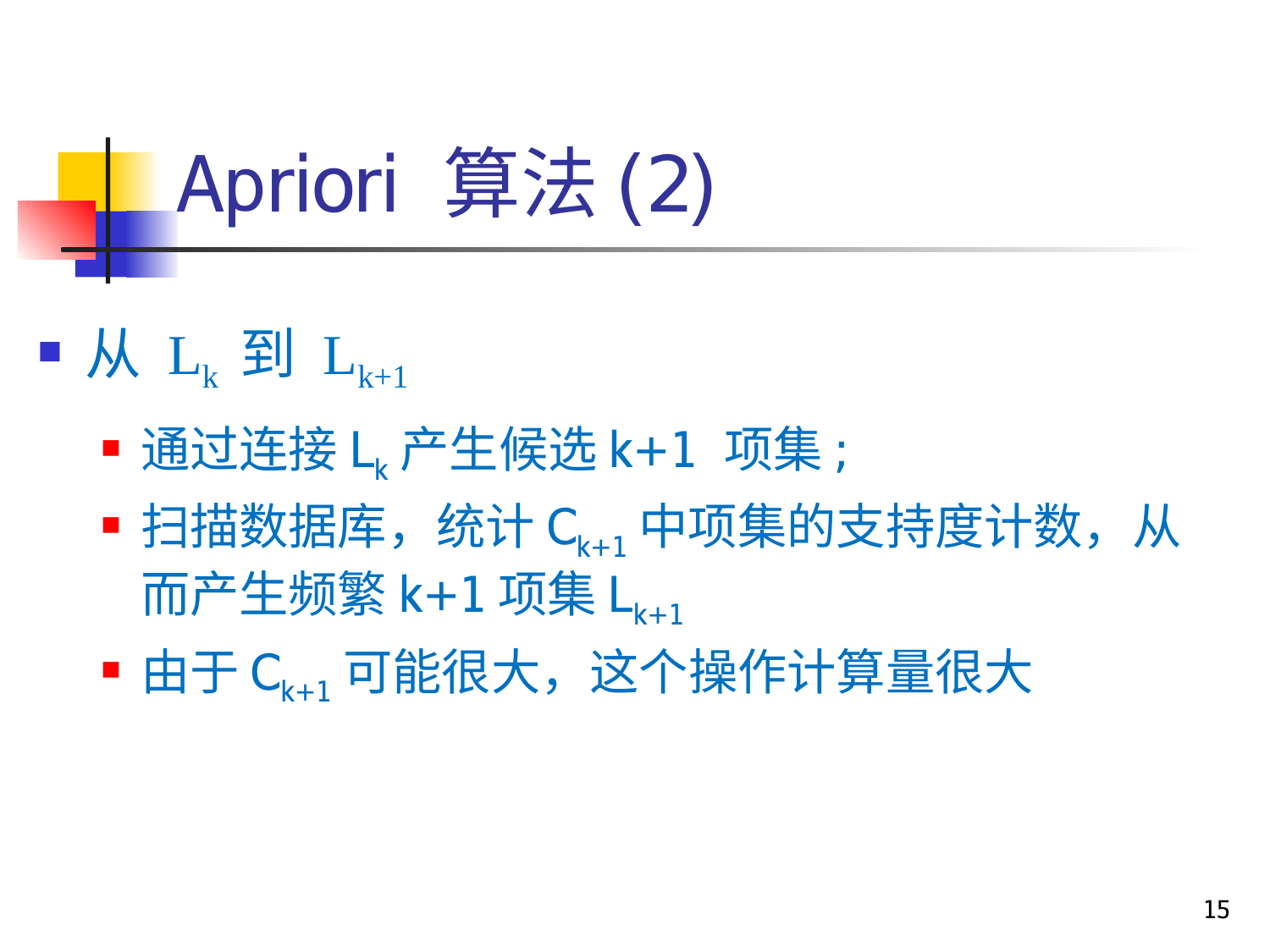

Apriori 算法(2)
从 Lk 到 Lk+1
通过连接Lk产生候选k+1 项集;
扫描数据库，统计Ck+1中项集的支持度计数，从而产生频繁k+1项集Lk+1
由于Ck+1可能很大，这个操作计算量很大
15